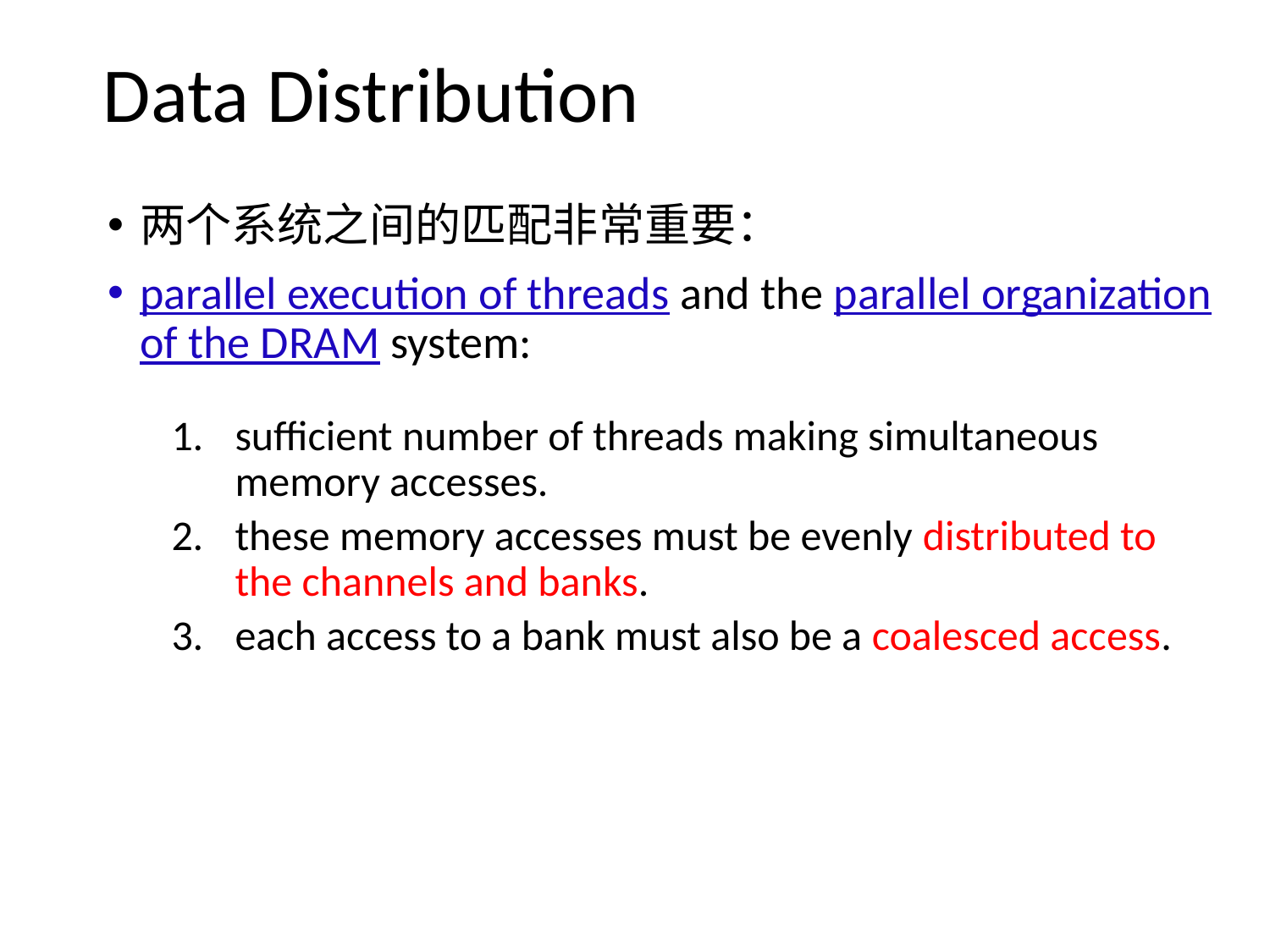

# Data Distribution
两个系统之间的匹配非常重要：
parallel execution of threads and the parallel organization of the DRAM system:

sufficient number of threads making simultaneous memory accesses.
these memory accesses must be evenly distributed to the channels and banks.
each access to a bank must also be a coalesced access.